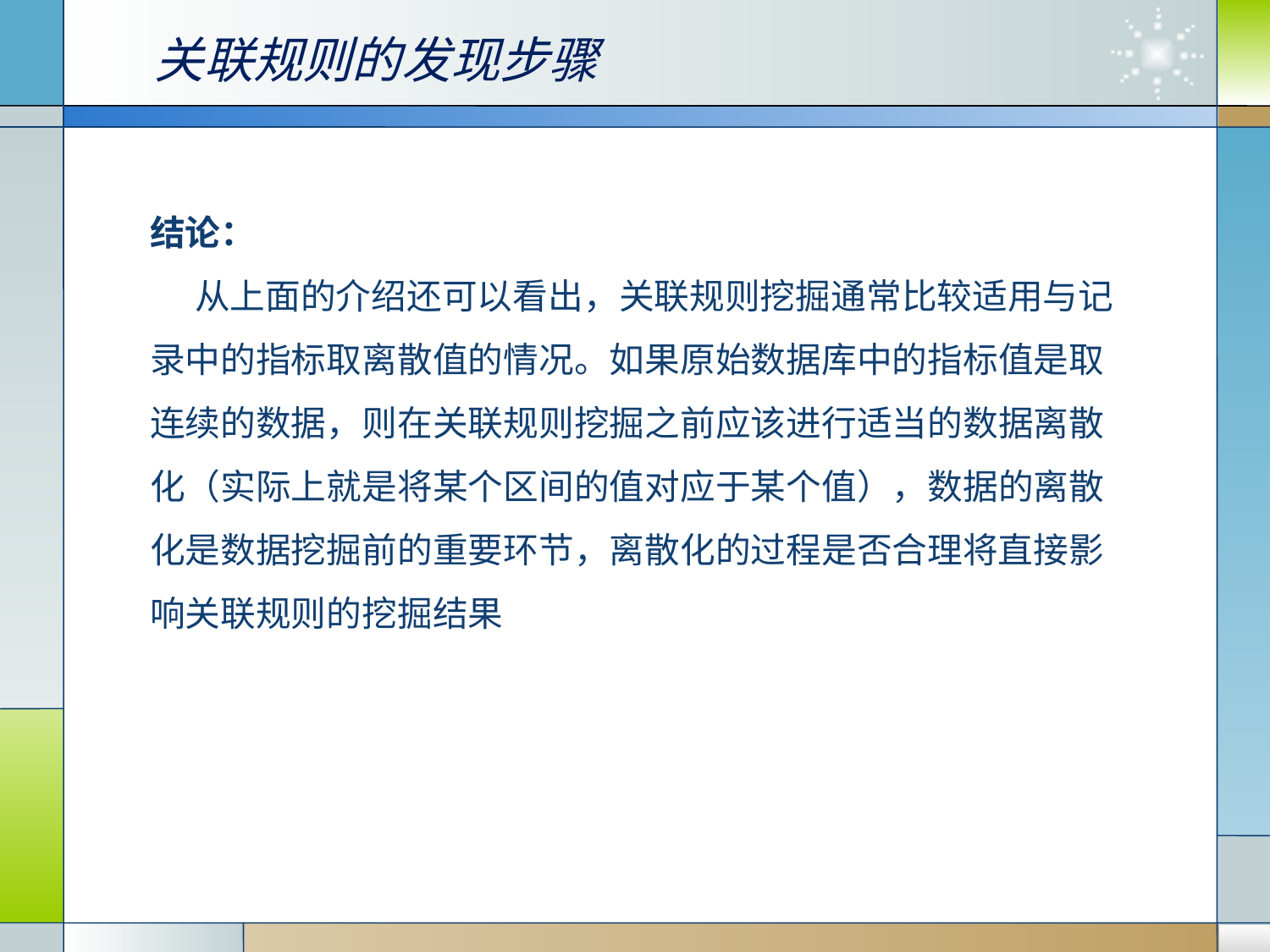

关联规则的发现步骤
结论：
      从上面的介绍还可以看出，关联规则挖掘通常比较适用与记录中的指标取离散值的情况。如果原始数据库中的指标值是取连续的数据，则在关联规则挖掘之前应该进行适当的数据离散化（实际上就是将某个区间的值对应于某个值），数据的离散化是数据挖掘前的重要环节，离散化的过程是否合理将直接影响关联规则的挖掘结果